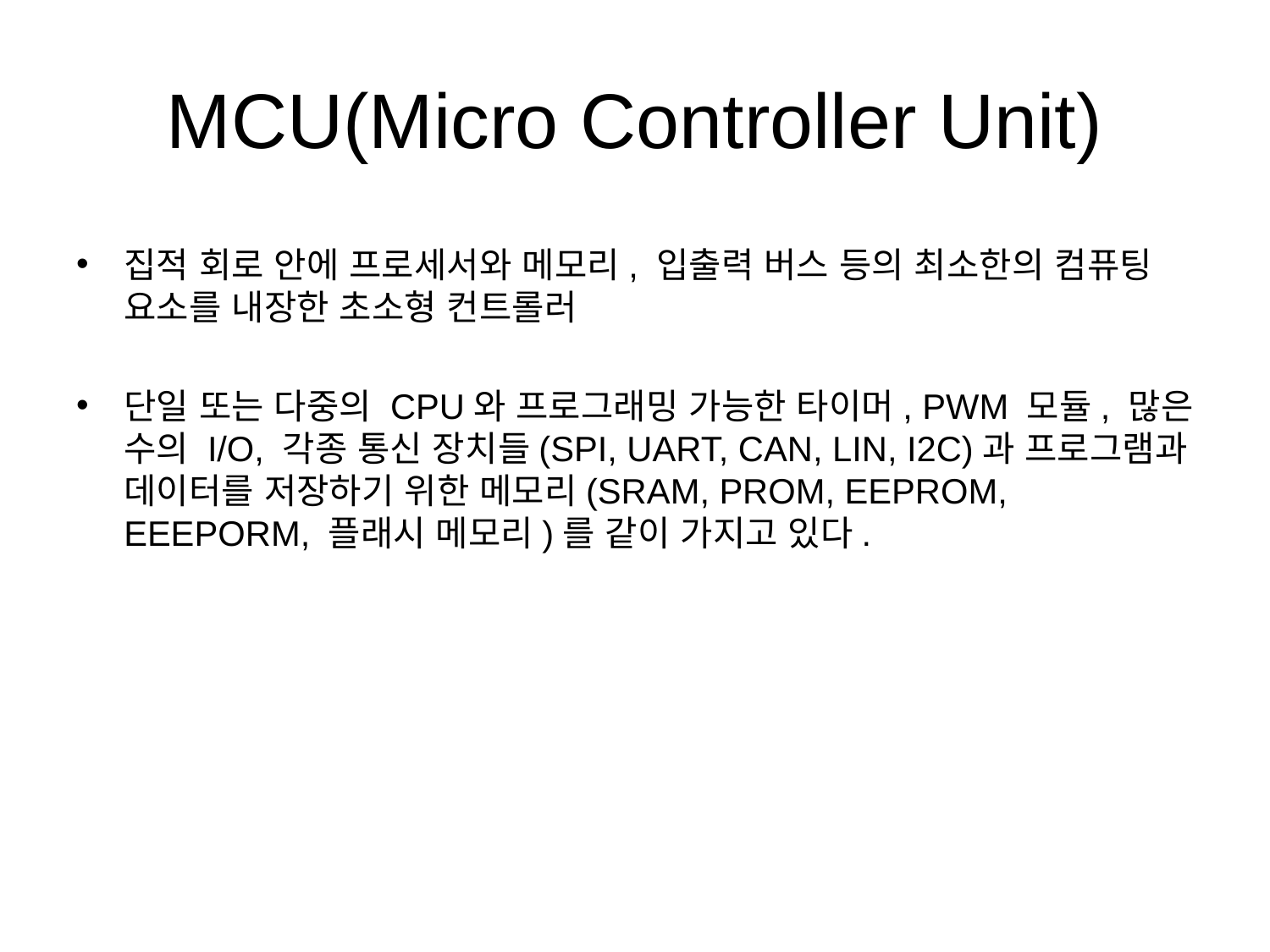

# MCU(Micro Controller Unit)
집적 회로 안에 프로세서와 메모리, 입출력 버스 등의 최소한의 컴퓨팅 요소를 내장한 초소형 컨트롤러

단일 또는 다중의 CPU와 프로그래밍 가능한 타이머, PWM 모듈, 많은 수의 I/O, 각종 통신 장치들(SPI, UART, CAN, LIN, I2C)과 프로그램과 데이터를 저장하기 위한 메모리(SRAM, PROM, EEPROM, EEEPORM, 플래시 메모리)를 같이 가지고 있다.